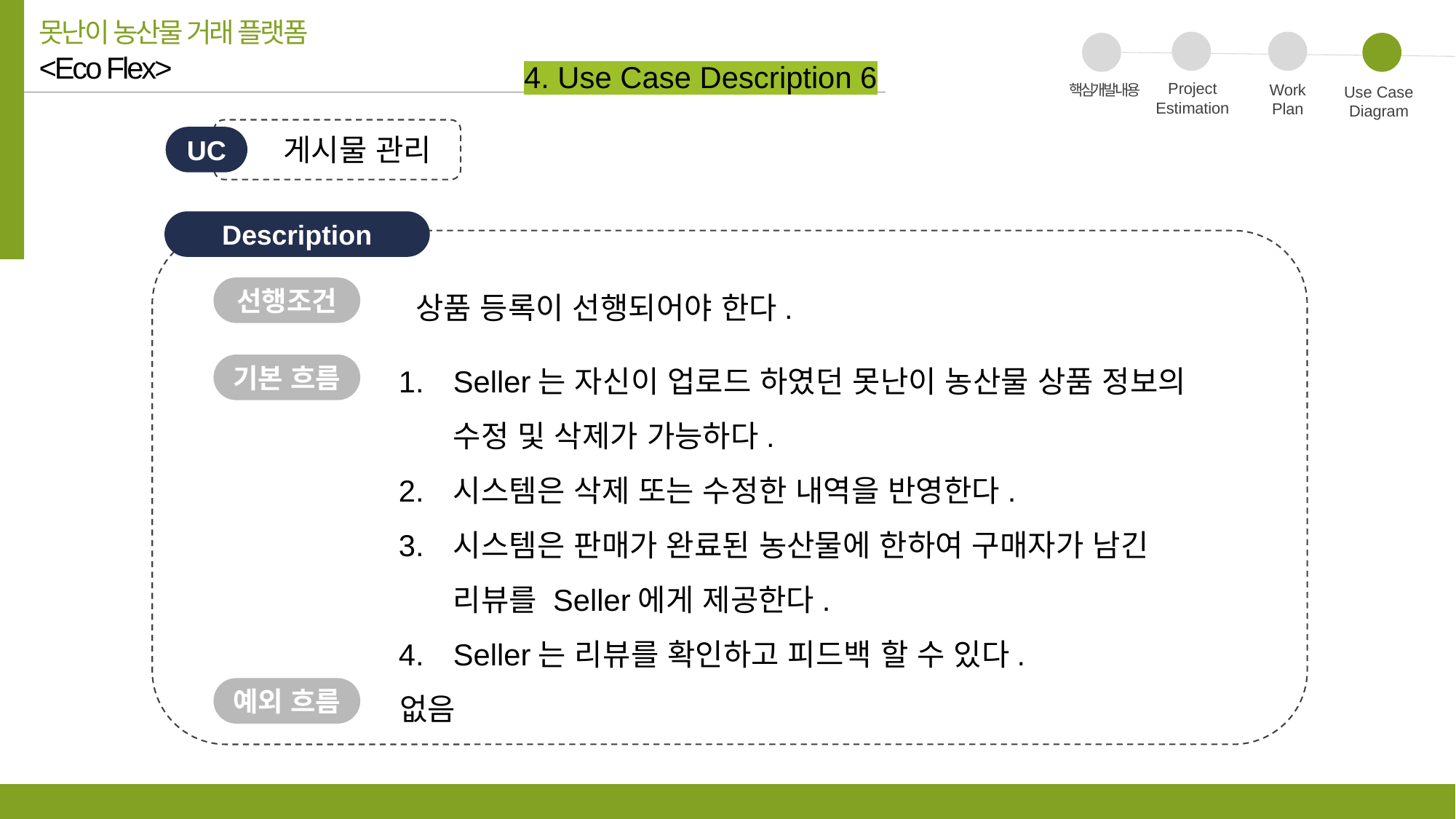

못난이 농산물 거래 플랫폼
<Eco Flex>

02

04
03
4. Use Case Description 6
01
Project
Estimation
Work
Plan
핵심개발내용
Use Case
Diagram

게시물 관리
UC
Description

상품 등록이 선행되어야 한다.
선행조건
Seller는 자신이 업로드 하였던 못난이 농산물 상품 정보의 수정 및 삭제가 가능하다.
시스템은 삭제 또는 수정한 내역을 반영한다.
시스템은 판매가 완료된 농산물에 한하여 구매자가 남긴 리뷰를 Seller에게 제공한다.
Seller는 리뷰를 확인하고 피드백 할 수 있다.

기본 흐름
없음
예외 흐름